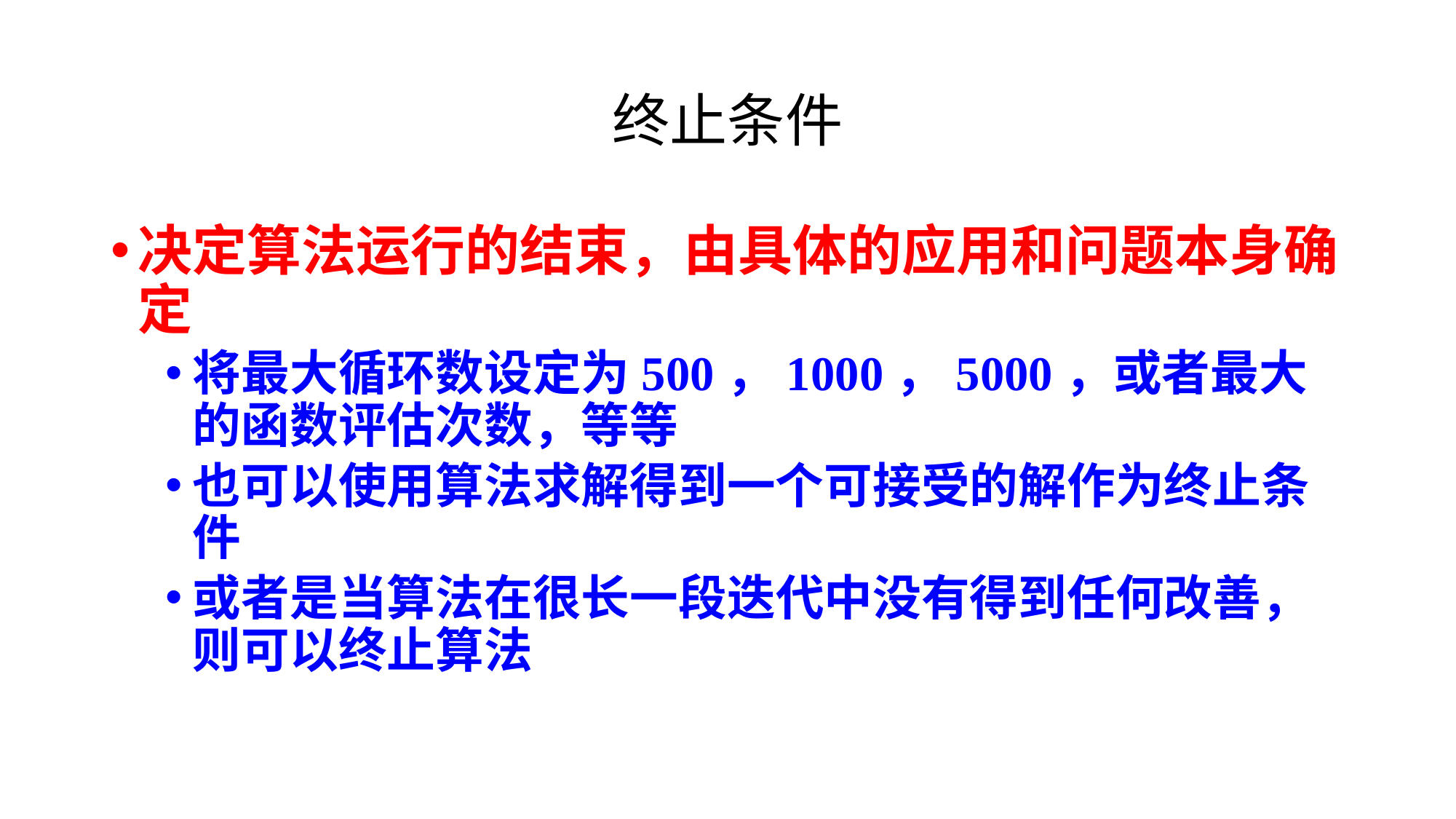

# 终止条件
决定算法运行的结束，由具体的应用和问题本身确定
将最大循环数设定为500，1000，5000，或者最大的函数评估次数，等等
也可以使用算法求解得到一个可接受的解作为终止条件
或者是当算法在很长一段迭代中没有得到任何改善，则可以终止算法